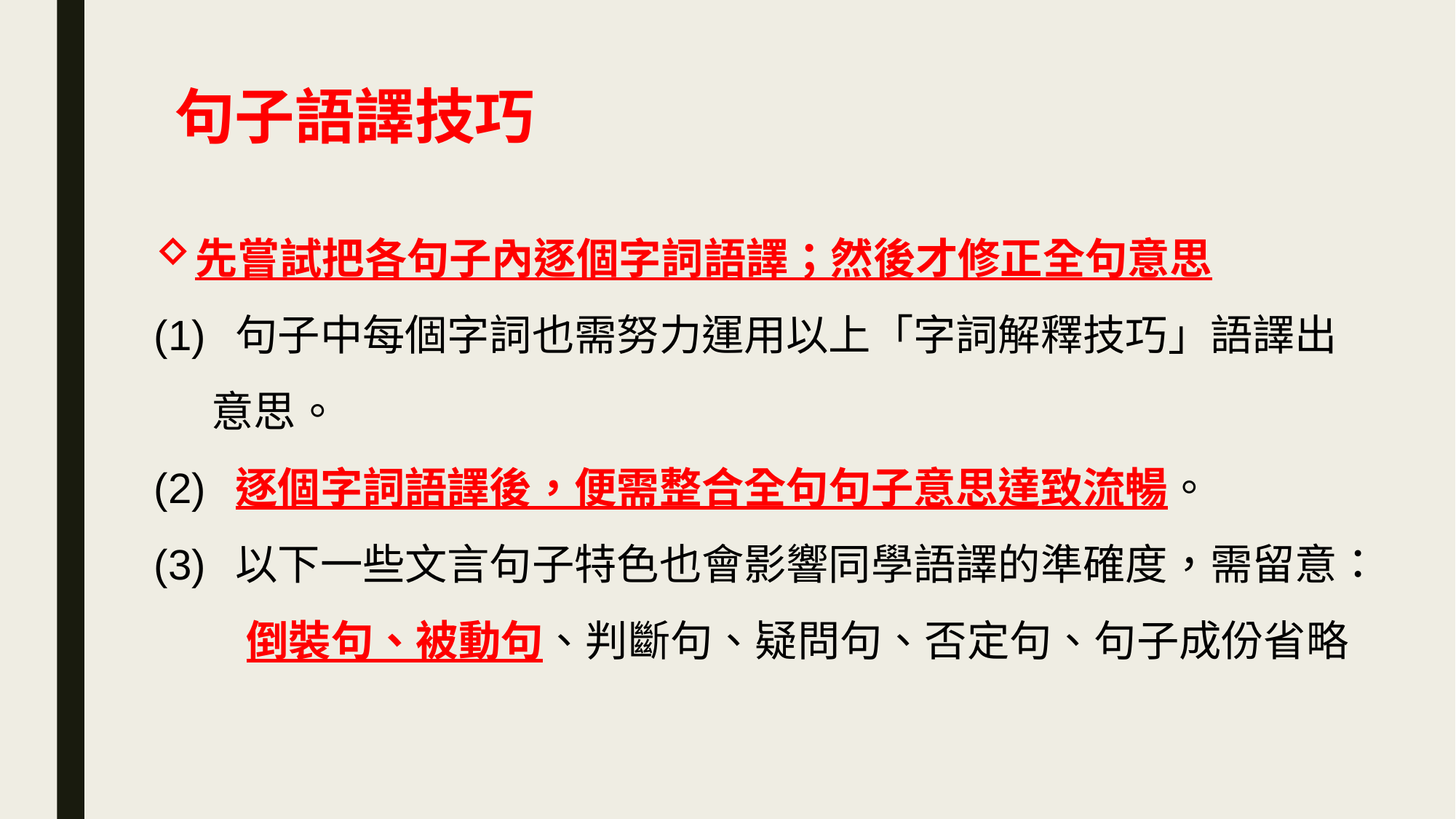

# 句子語譯技巧
先嘗試把各句子內逐個字詞語譯；然後才修正全句意思
  句子中每個字詞也需努力運用以上「字詞解釋技巧」語譯出
     意思。
  逐個字詞語譯後，便需整合全句句子意思達致流暢。
  以下一些文言句子特色也會影響同學語譯的準確度，需留意：
 倒裝句、被動句、判斷句、疑問句、否定句、句子成份省略